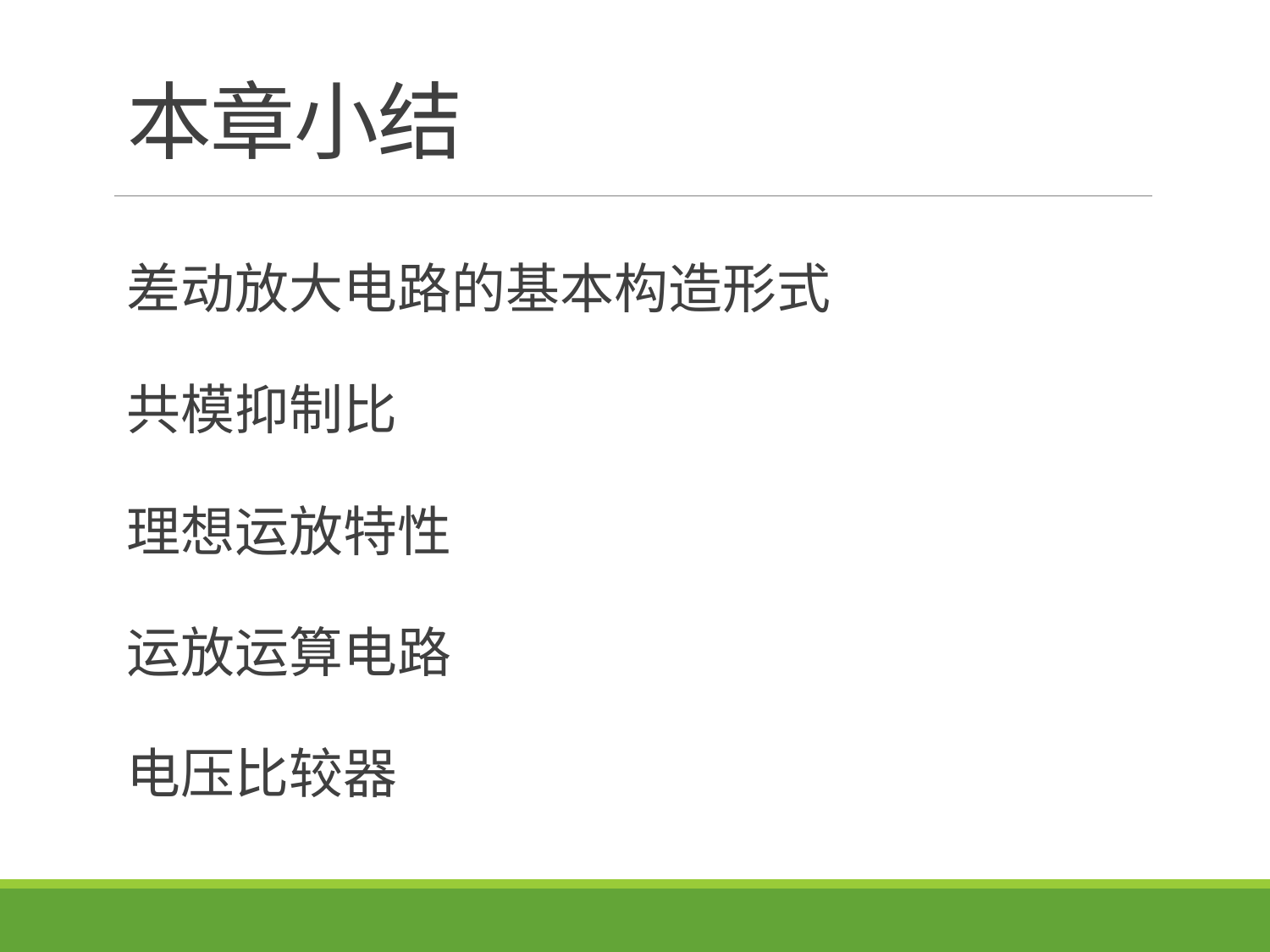

# 本章小结
差动放大电路的基本构造形式
共模抑制比
理想运放特性
运放运算电路
电压比较器